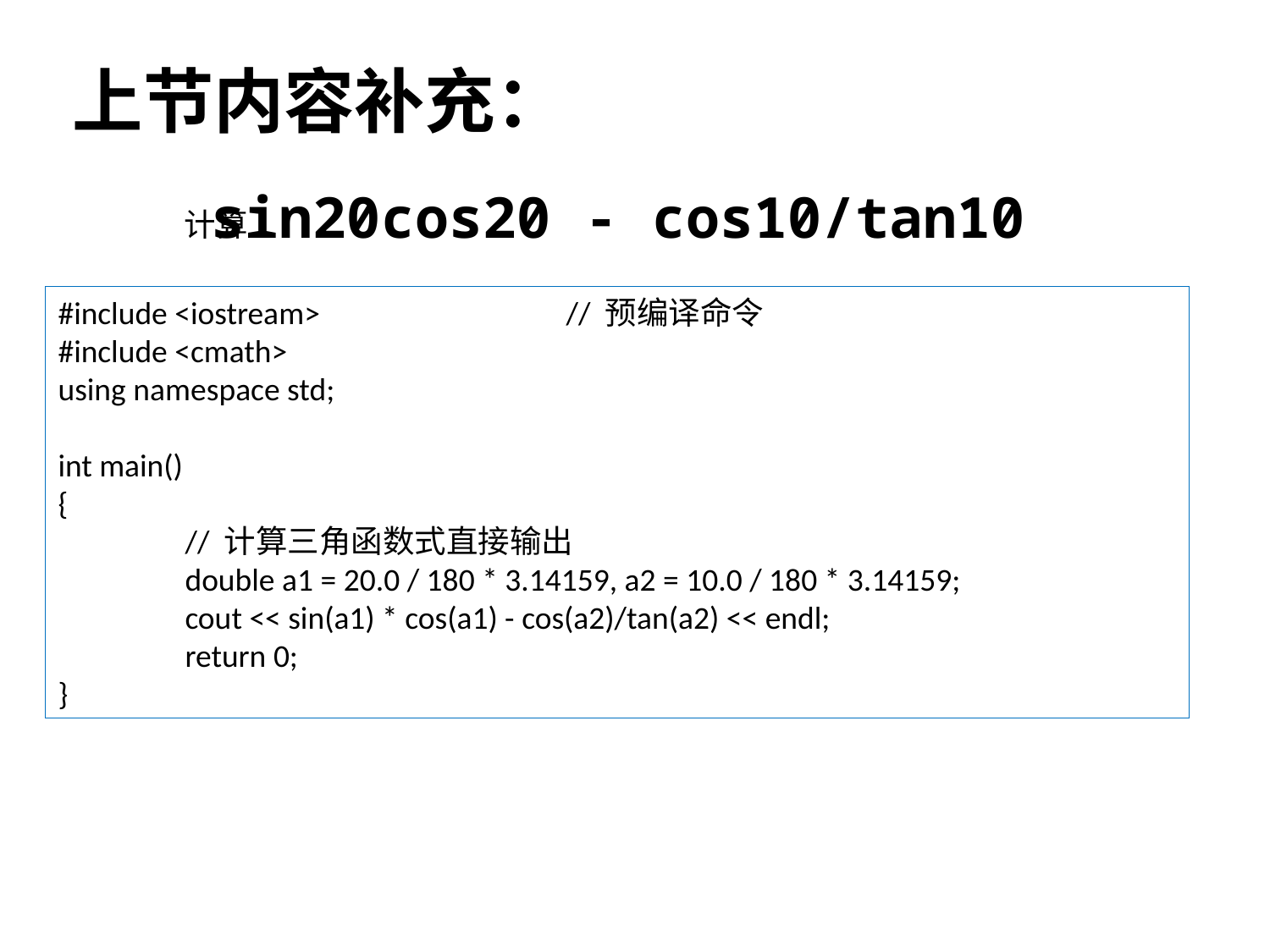

# 上节内容补充：
sin20cos20 - cos10/tan10
计算
#include <iostream>		// 预编译命令
#include <cmath>
using namespace std;

int main()
{
	// 计算三角函数式直接输出
	double a1 = 20.0 / 180 * 3.14159, a2 = 10.0 / 180 * 3.14159;
	cout << sin(a1) * cos(a1) - cos(a2)/tan(a2) << endl;
	return 0;
}